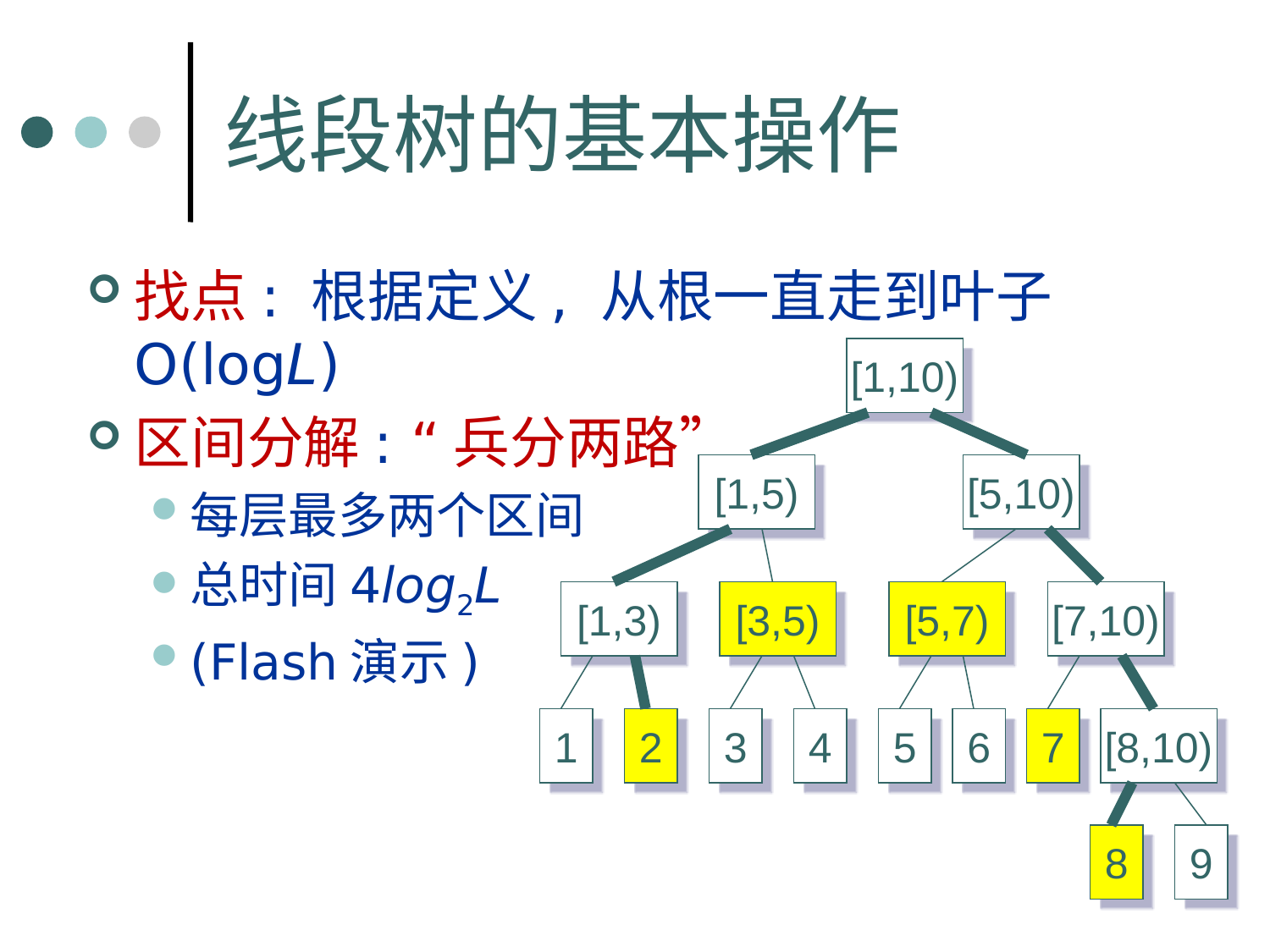

# 线段树的基本操作
找点: 根据定义, 从根一直走到叶子O(logL)
区间分解: “兵分两路”
每层最多两个区间
总时间4log2L
(Flash演示)
[1,10)

[1,5)
[5,10)

[1,3)
[3,5)
[5,7)
[7,10)

1
2
3
4
5
6
7
[8,10)

8
9